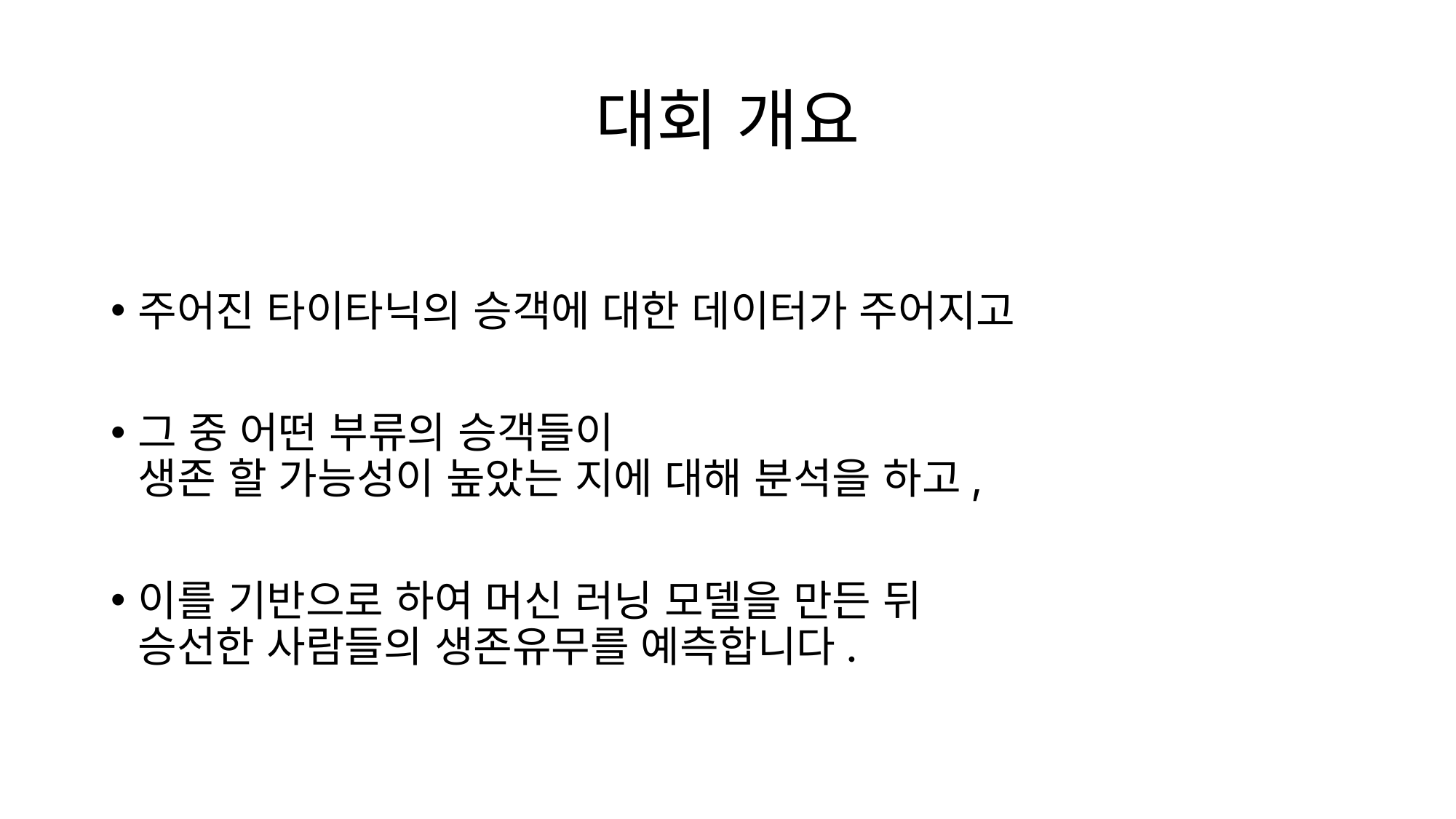

# 대회 개요

주어진 타이타닉의 승객에 대한 데이터가 주어지고

그 중 어떤 부류의 승객들이
생존 할 가능성이 높았는 지에 대해 분석을 하고,

이를 기반으로 하여 머신 러닝 모델을 만든 뒤
승선한 사람들의 생존유무를 예측합니다.